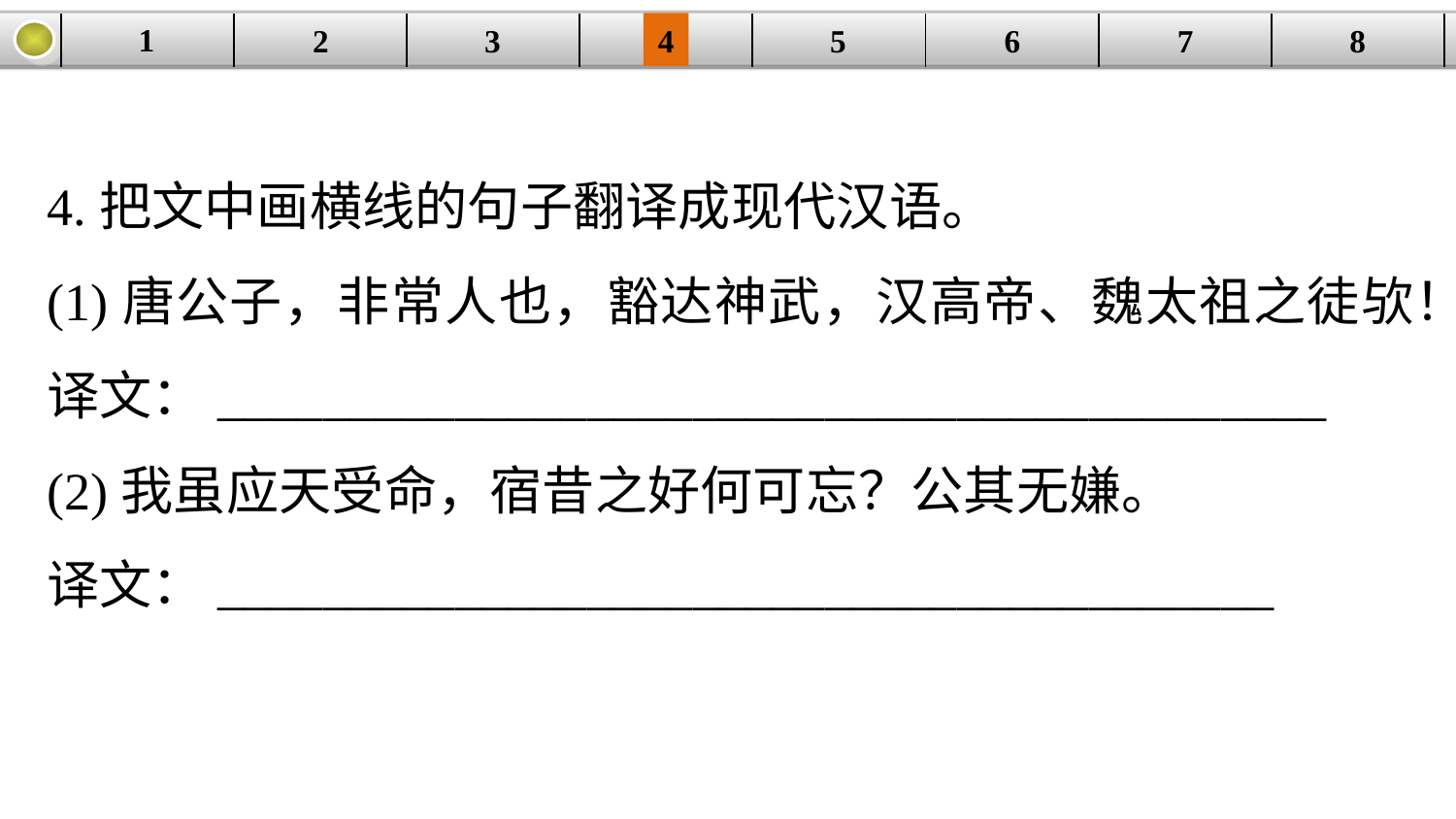

1
3
4
5
6
8
2
|  |  |  |  |  |  |  |  |
| --- | --- | --- | --- | --- | --- | --- | --- |
7

4.把文中画横线的句子翻译成现代汉语。
(1)唐公子，非常人也，豁达神武，汉高帝、魏太祖之徒欤！
译文：__________________________________________
(2)我虽应天受命，宿昔之好何可忘？公其无嫌。
译文：________________________________________